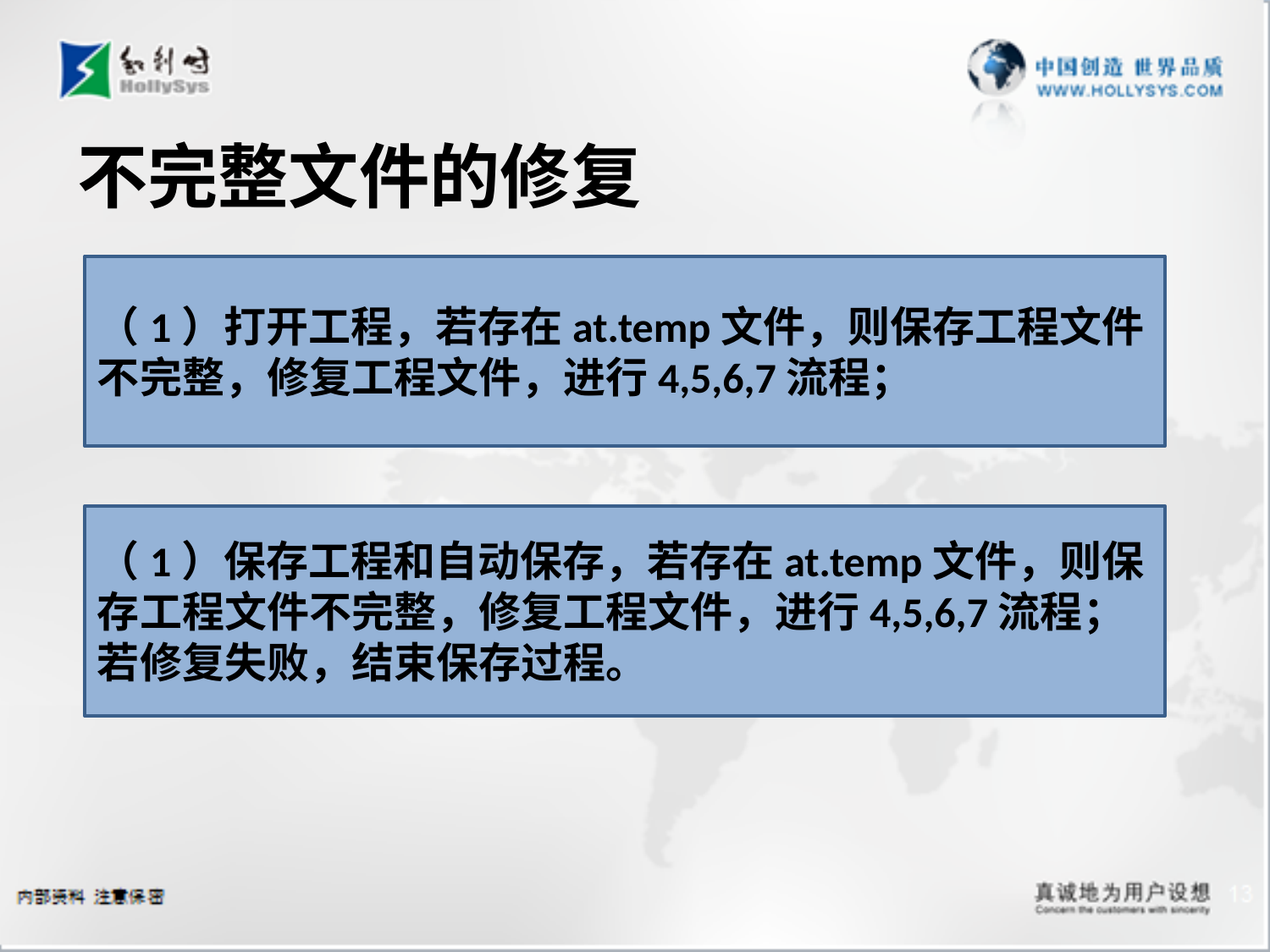

不完整文件的修复
（1）打开工程，若存在at.temp文件，则保存工程文件不完整，修复工程文件，进行4,5,6,7流程；
（1）保存工程和自动保存，若存在at.temp文件，则保存工程文件不完整，修复工程文件，进行4,5,6,7流程；若修复失败，结束保存过程。